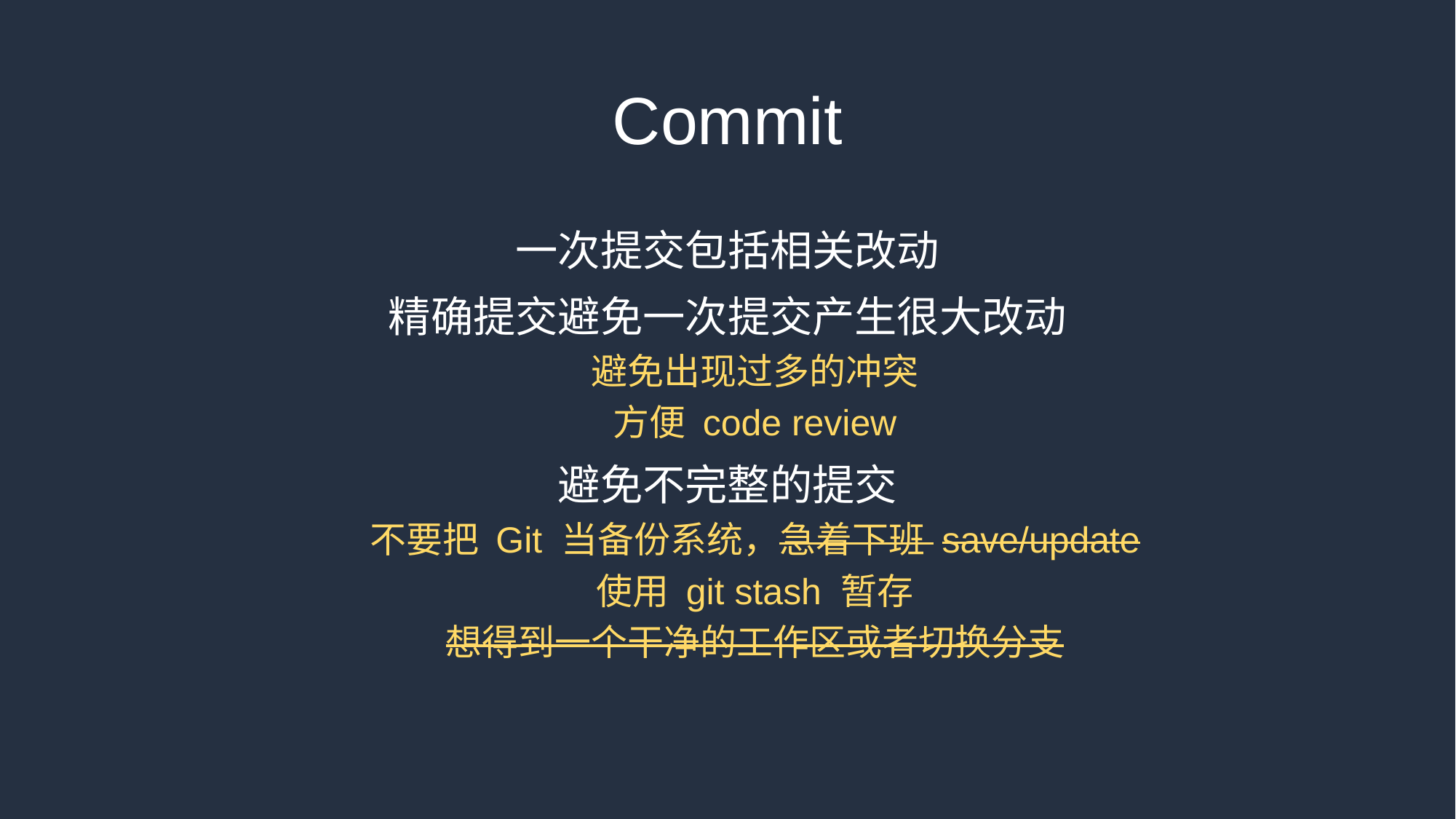

# Commit
一次提交包括相关改动
精确提交避免一次提交产生很大改动
避免出现过多的冲突
方便 code review
避免不完整的提交
不要把 Git 当备份系统，急着下班 save/update
使用 git stash 暂存
想得到一个干净的工作区或者切换分支